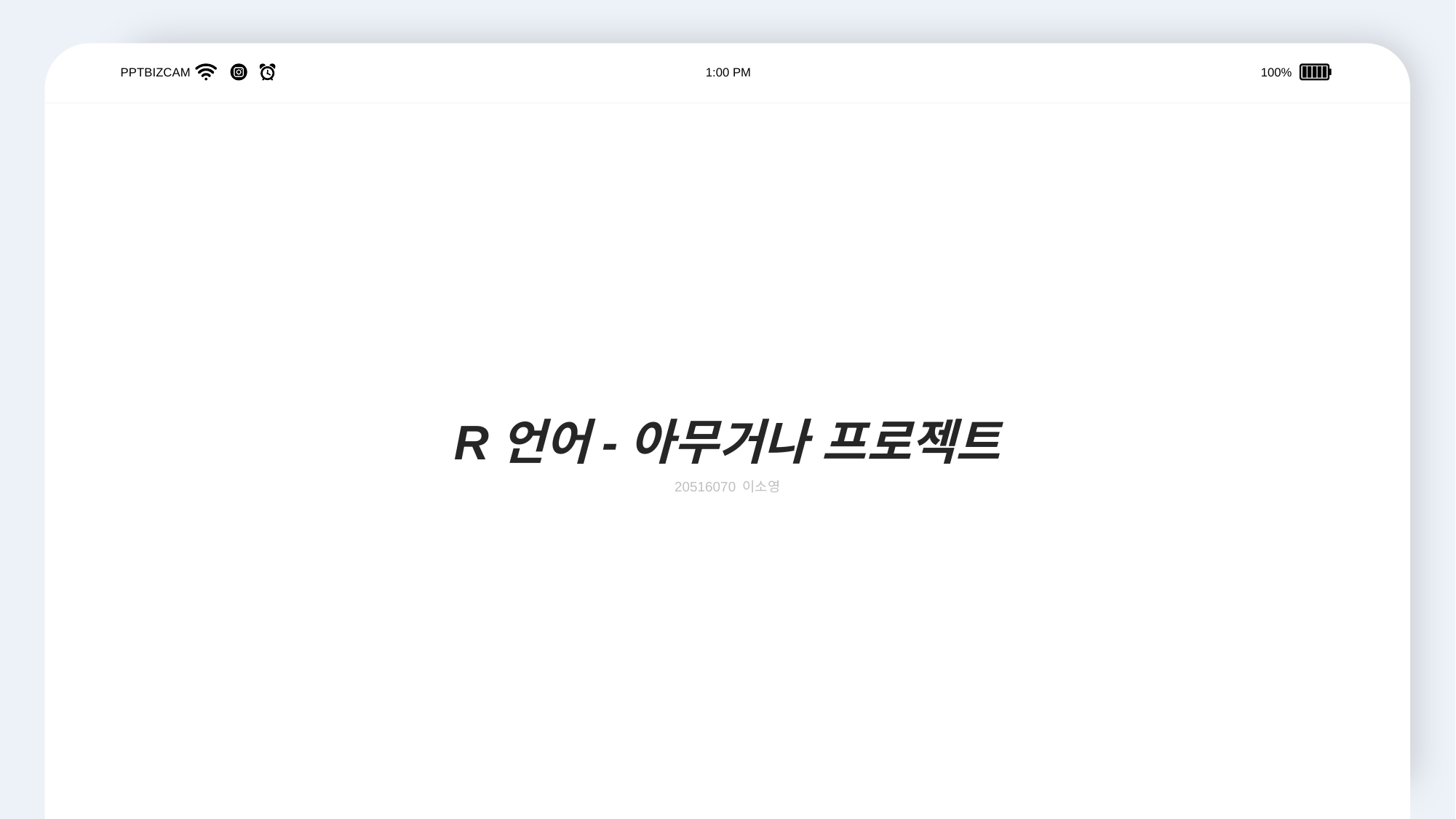

R언어-아무거나 프로젝트
20516070 이소영

PPTBIZCAM
1:00 PM
100%